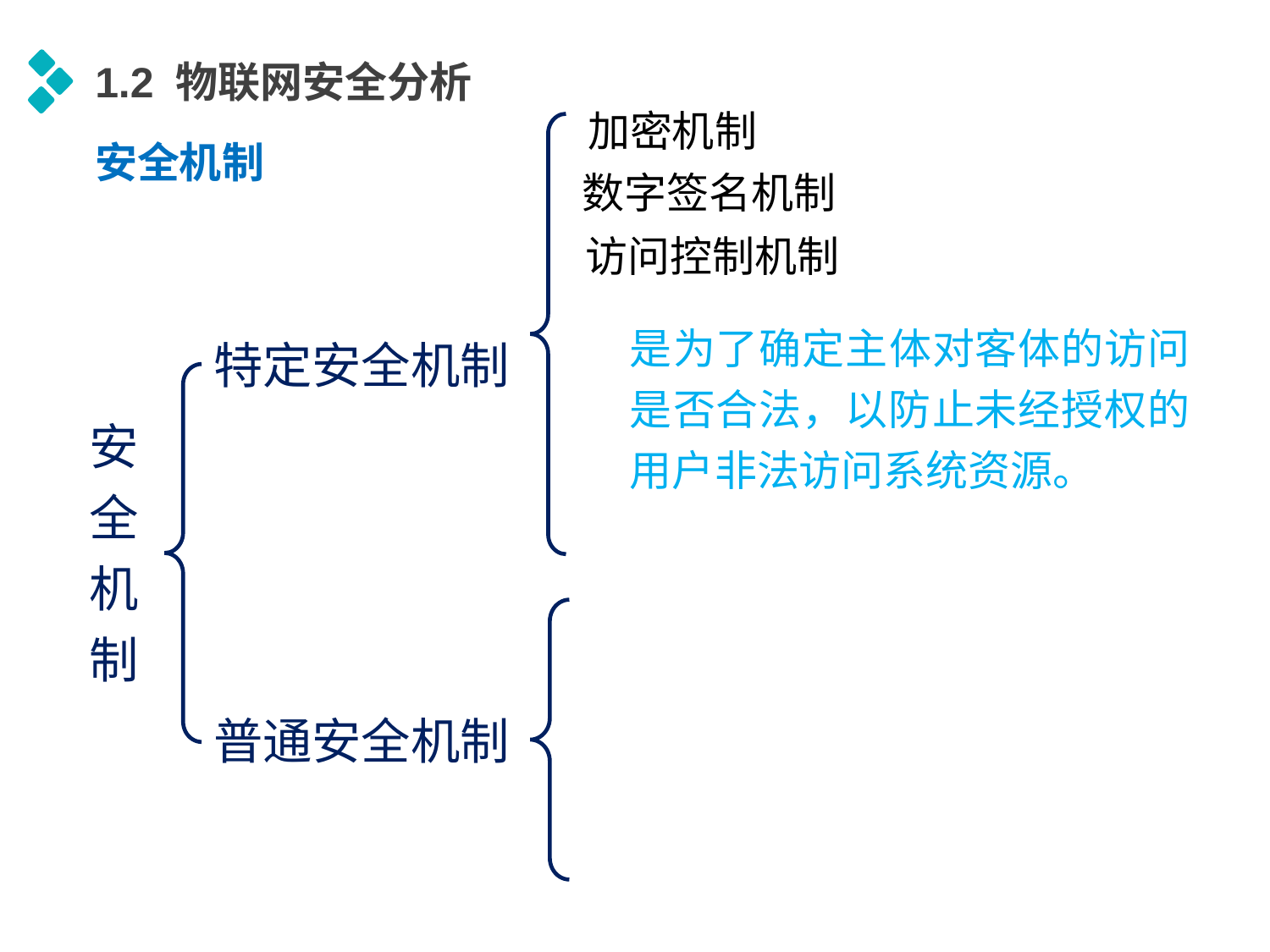

1.2 物联网安全分析

加密机制

安全机制
数字签名机制
访问控制机制
是为了确定主体对客体的访问是否合法，以防止未经授权的用户非法访问系统资源。
特定安全机制
安全机制

普通安全机制
延时符